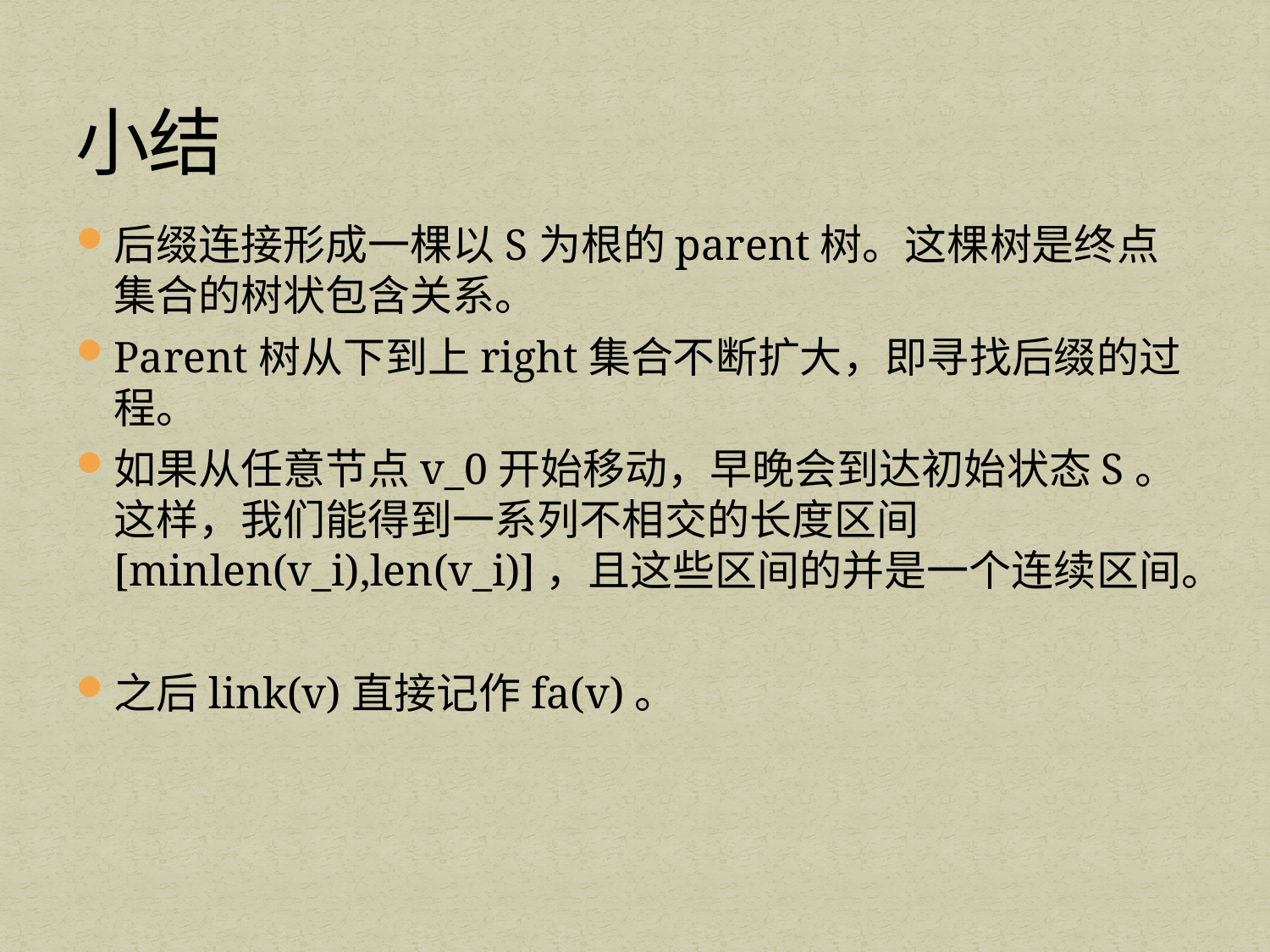

# 小结
后缀连接形成一棵以S为根的parent树。这棵树是终点集合的树状包含关系。
Parent树从下到上right集合不断扩大，即寻找后缀的过程。
如果从任意节点v_0开始移动，早晚会到达初始状态S。这样，我们能得到一系列不相交的长度区间[minlen(v_i),len(v_i)]，且这些区间的并是一个连续区间。

之后link(v)直接记作fa(v)。